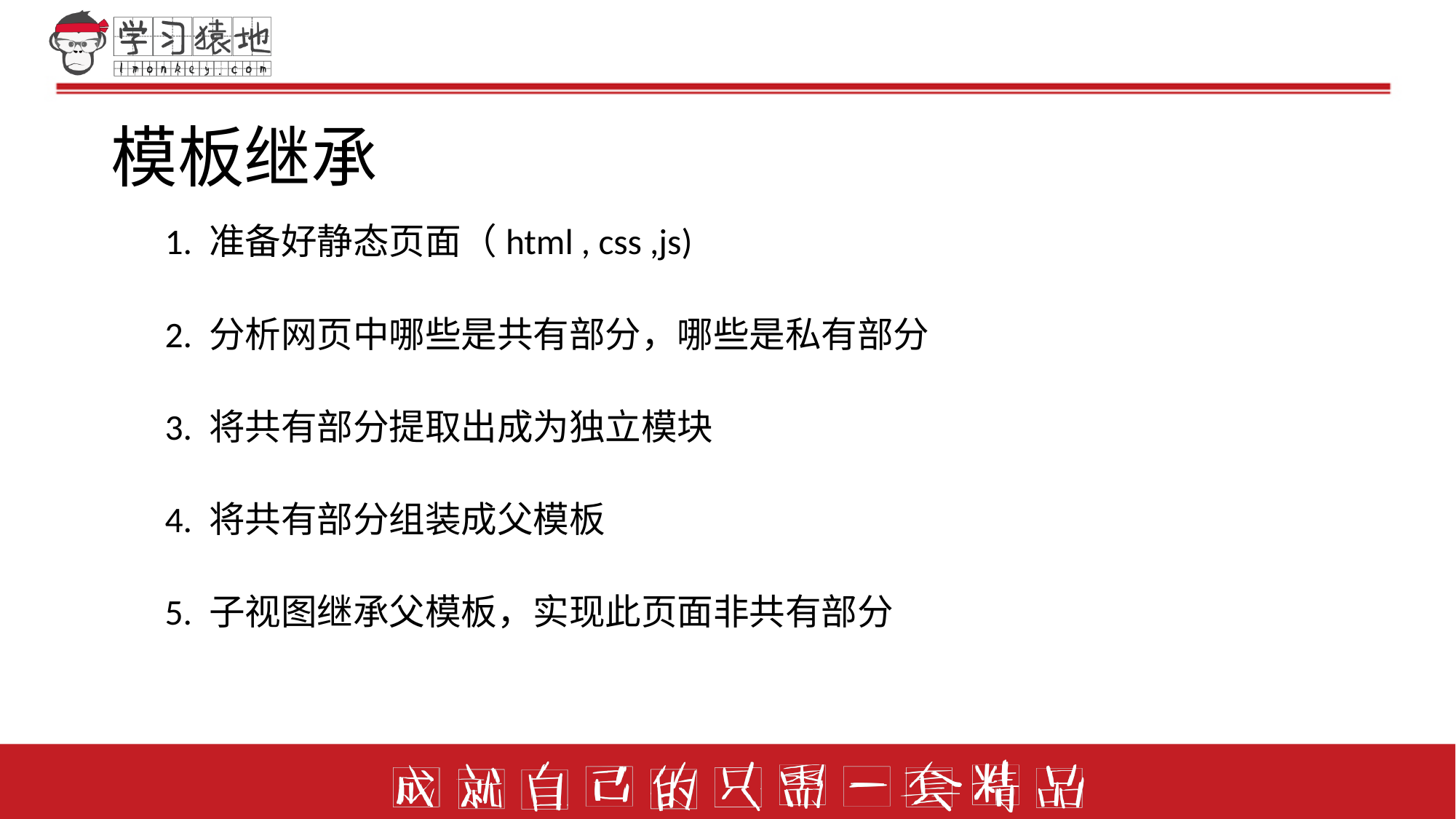

# 模板继承
1. 准备好静态页面（html , css ,js)

2. 分析网页中哪些是共有部分，哪些是私有部分

3. 将共有部分提取出成为独立模块

4. 将共有部分组装成父模板

5. 子视图继承父模板，实现此页面非共有部分